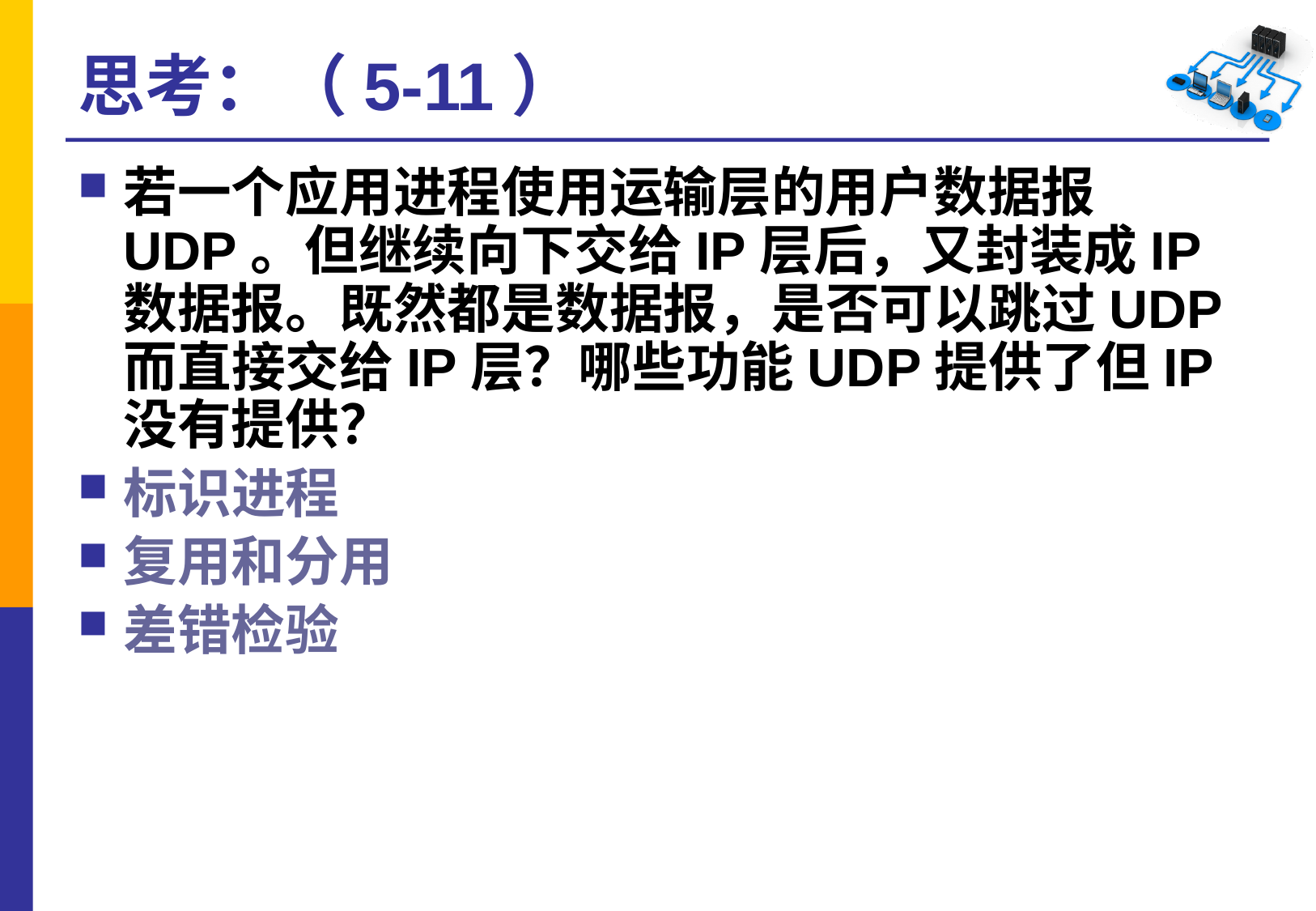

# 思考：（5-11）
若一个应用进程使用运输层的用户数据报UDP。但继续向下交给IP层后，又封装成IP数据报。既然都是数据报，是否可以跳过UDP而直接交给IP层？哪些功能UDP提供了但IP没有提供？
标识进程
复用和分用
差错检验